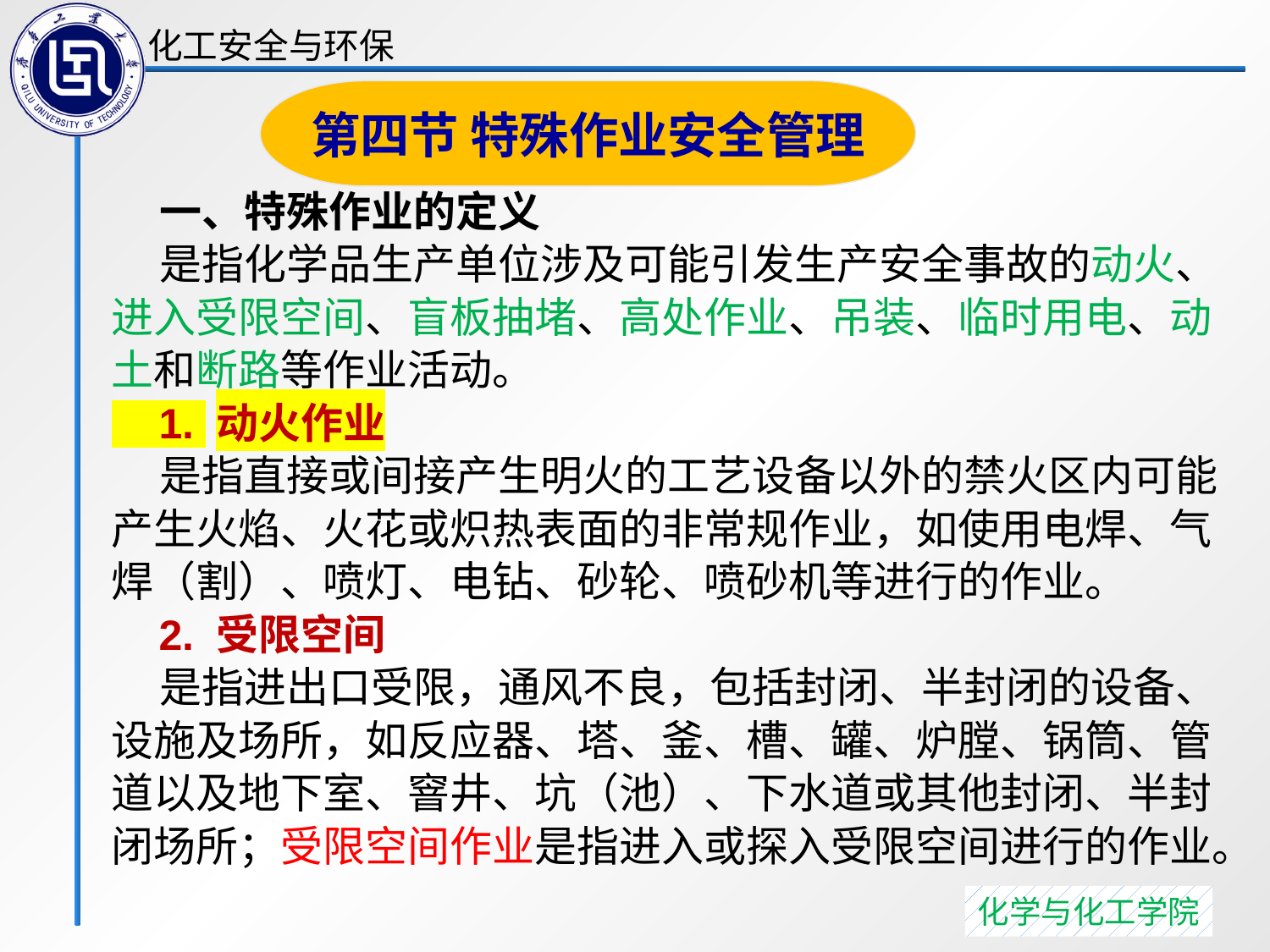

一、特殊作业的定义
    是指化学品生产单位涉及可能引发生产安全事故的动火、进入受限空间、盲板抽堵、高处作业、吊装、临时用电、动土和断路等作业活动。
    1. 动火作业
    是指直接或间接产生明火的工艺设备以外的禁火区内可能产生火焰、火花或炽热表面的非常规作业，如使用电焊、气焊（割）、喷灯、电钻、砂轮、喷砂机等进行的作业。
    2. 受限空间
    是指进出口受限，通风不良，包括封闭、半封闭的设备、设施及场所，如反应器、塔、釜、槽、罐、炉膛、锅筒、管道以及地下室、窨井、坑（池）、下水道或其他封闭、半封闭场所；受限空间作业是指进入或探入受限空间进行的作业。
第四节 特殊作业安全管理